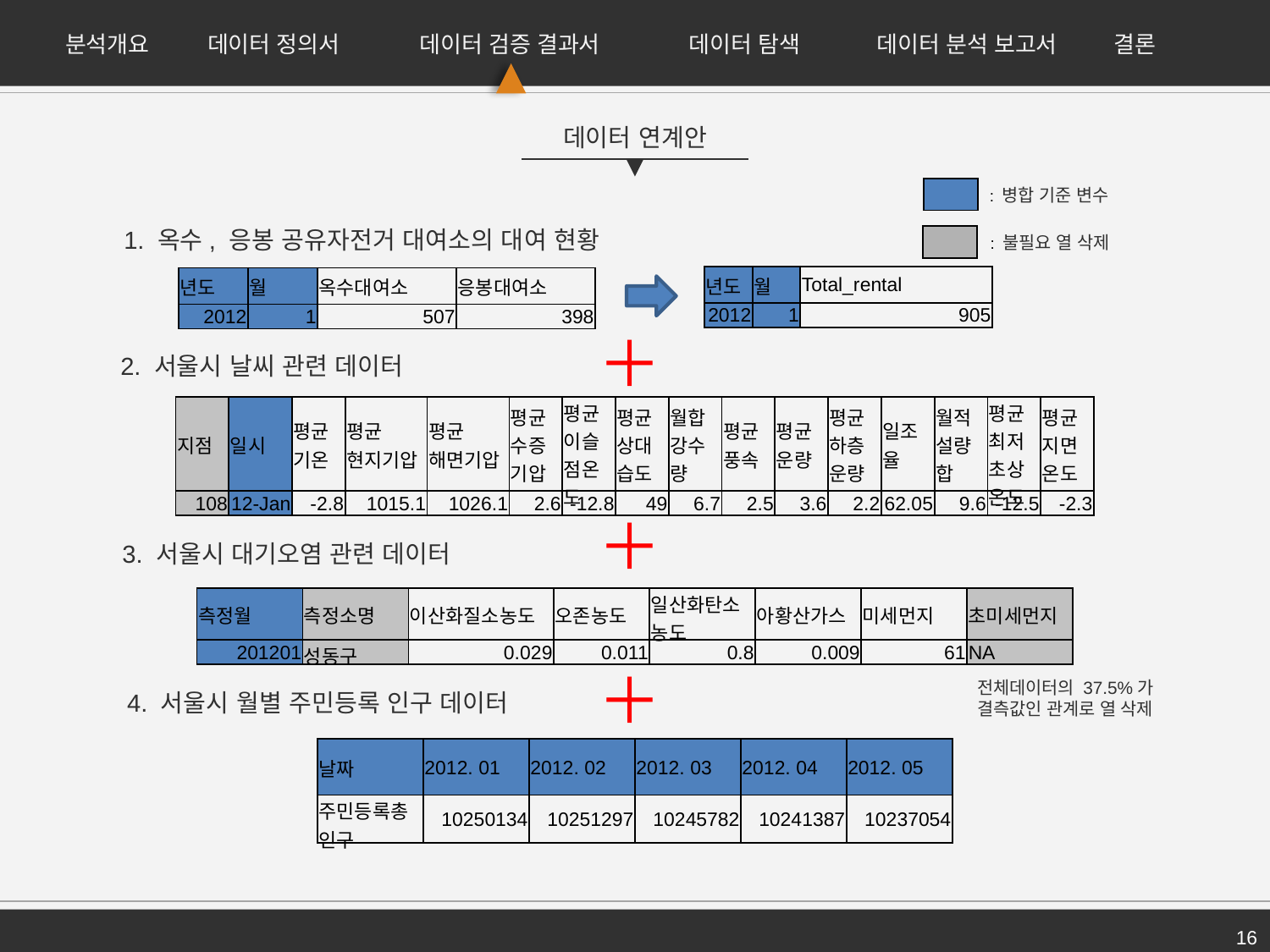

분석개요
데이터 정의서
데이터 검증 결과서
데이터 탐색
데이터 분석 보고서
결론

데이터 연계안

|  |
| --- |
: 병합 기준 변수
1. 옥수, 응봉 공유자전거 대여소의 대여 현황
|  |
| --- |
: 불필요 열 삭제
| 년도 | 월 | Total\_rental |
| --- | --- | --- |
| 2012 | 1 | 905 |
| 년도 | 월 | 옥수대여소 | 응봉대여소 |
| --- | --- | --- | --- |
| 2012 | 1 | 507 | 398 |

＋
2. 서울시 날씨 관련 데이터
| 지점 | 일시 | 평균기온 | 평균 현지기압 | 평균 해면기압 | 평균수증기압 | 평균이슬점온도 | 평균상대습도 | 월합강수량 | 평균풍속 | 평균운량 | 평균 하층운량 | 일조율 | 월적설량합 | 평균 최저초상온도 | 평균지면온도 |
| --- | --- | --- | --- | --- | --- | --- | --- | --- | --- | --- | --- | --- | --- | --- | --- |
| 108 | 12-Jan | -2.8 | 1015.1 | 1026.1 | 2.6 | -12.8 | 49 | 6.7 | 2.5 | 3.6 | 2.2 | 62.05 | 9.6 | -12.5 | -2.3 |
＋
3. 서울시 대기오염 관련 데이터
| 측정월 | 측정소명 | 이산화질소농도 | 오존농도 | 일산화탄소농도 | 아황산가스 | 미세먼지 | 초미세먼지 |
| --- | --- | --- | --- | --- | --- | --- | --- |
| 201201 | 성동구 | 0.029 | 0.011 | 0.8 | 0.009 | 61 | NA |
＋
전체데이터의 37.5%가
결측값인 관계로 열 삭제
4. 서울시 월별 주민등록 인구 데이터
| 날짜 | 2012. 01 | 2012. 02 | 2012. 03 | 2012. 04 | 2012. 05 |
| --- | --- | --- | --- | --- | --- |
| 주민등록총인구 | 10250134 | 10251297 | 10245782 | 10241387 | 10237054 |

16